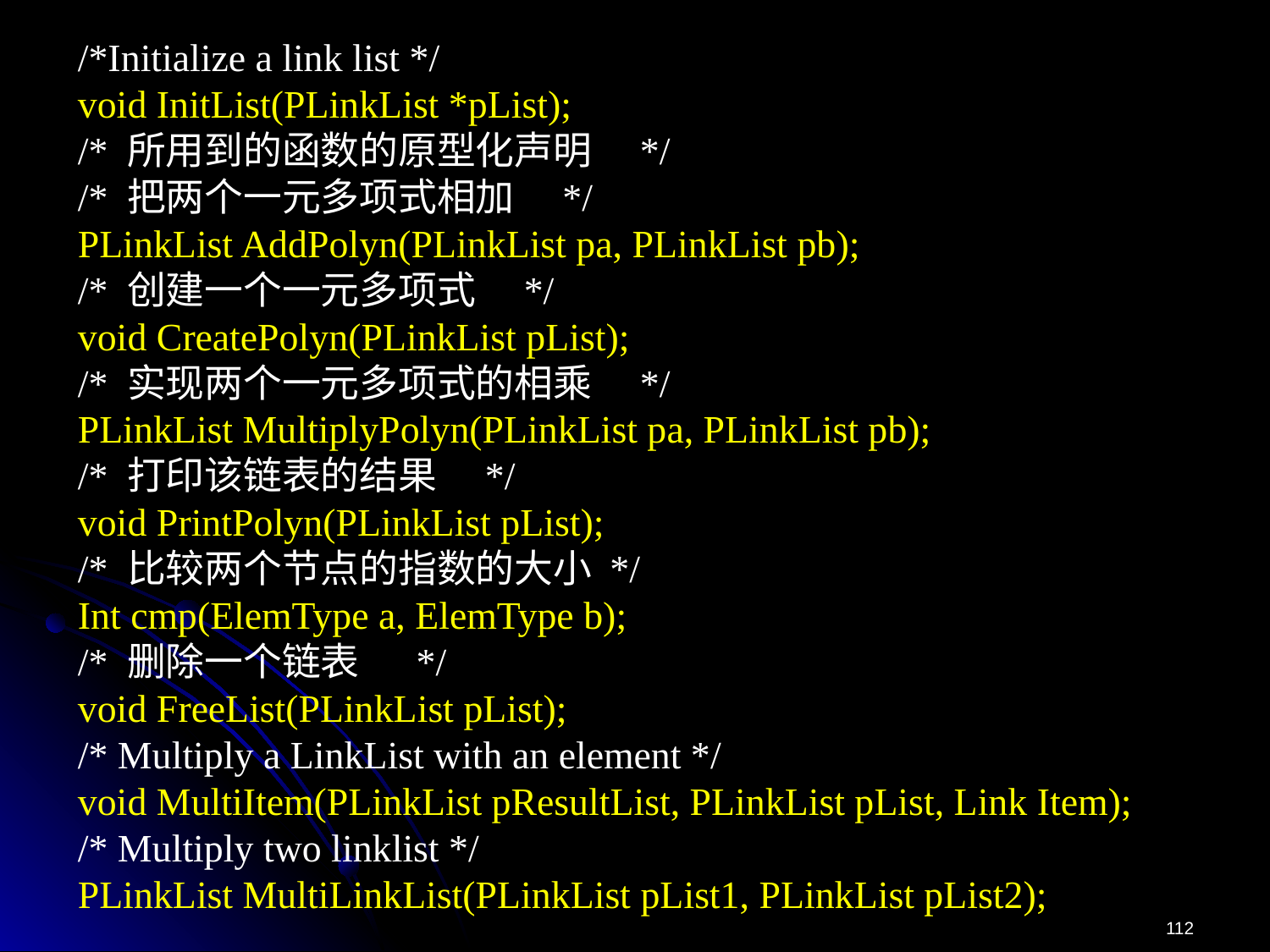

/*Initialize a link list */
void InitList(PLinkList *pList);
/* 所用到的函数的原型化声明　*/
/* 把两个一元多项式相加　*/
PLinkList AddPolyn(PLinkList pa, PLinkList pb);
/* 创建一个一元多项式　*/
void CreatePolyn(PLinkList pList);
/* 实现两个一元多项式的相乘　*/
PLinkList MultiplyPolyn(PLinkList pa, PLinkList pb);
/* 打印该链表的结果　*/
void PrintPolyn(PLinkList pList);
/* 比较两个节点的指数的大小 */
Int cmp(ElemType a, ElemType b);
/* 删除一个链表　 */
void FreeList(PLinkList pList);
/* Multiply a LinkList with an element */
void MultiItem(PLinkList pResultList, PLinkList pList, Link Item);
/* Multiply two linklist */
PLinkList MultiLinkList(PLinkList pList1, PLinkList pList2);

112